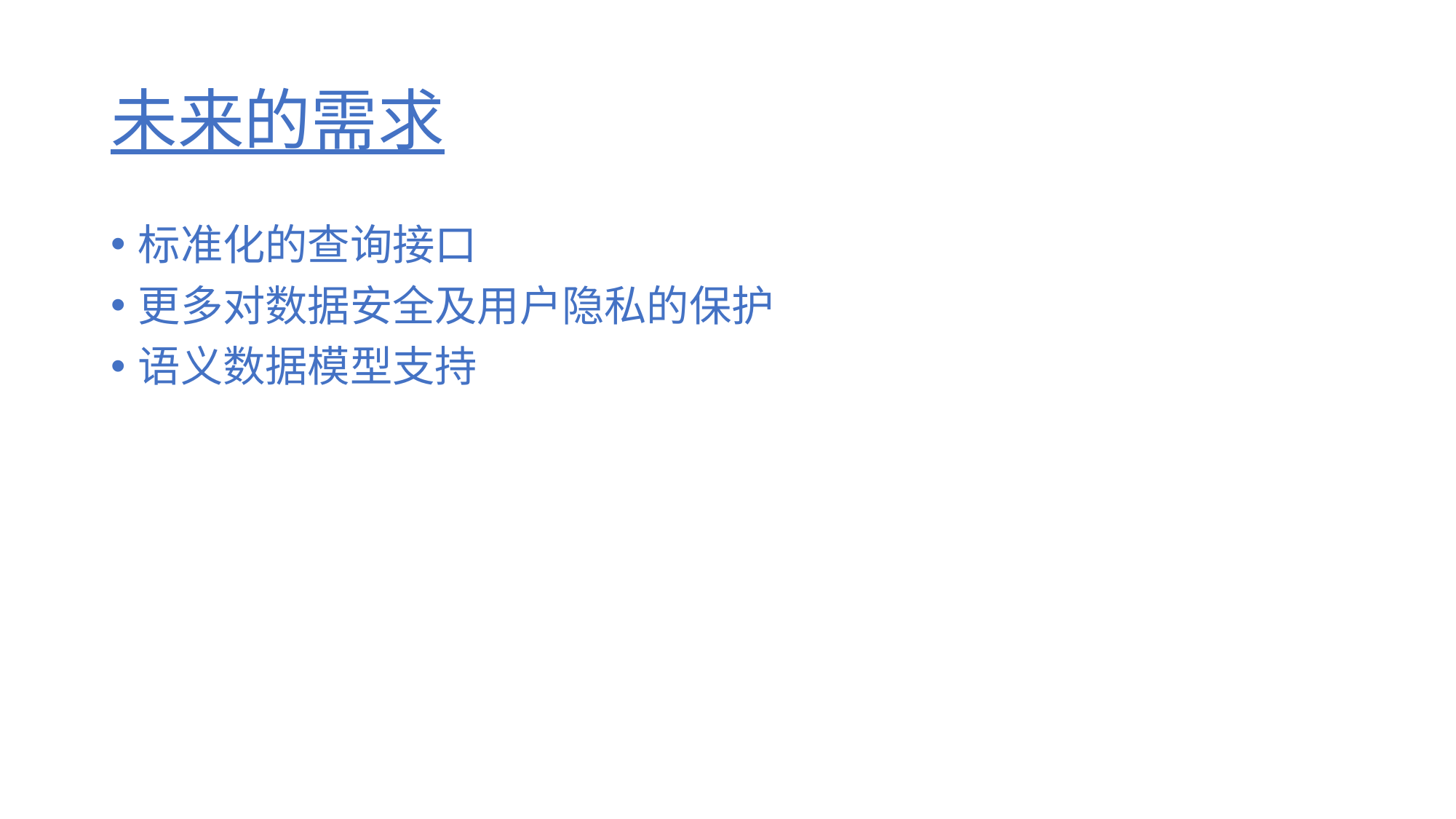

# 未来的需求
标准化的查询接口
更多对数据安全及用户隐私的保护
语义数据模型支持